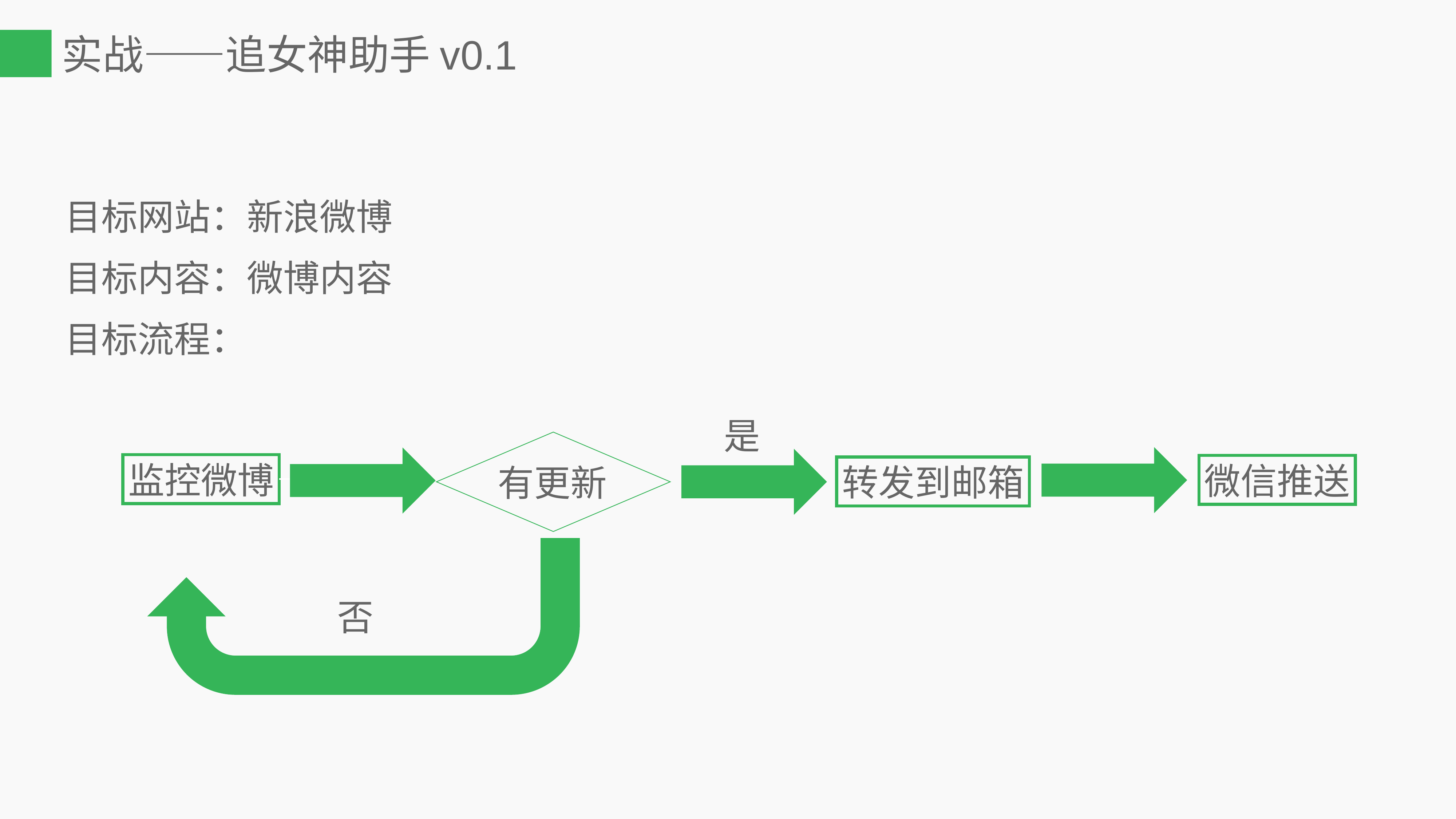

# 实战——追女神助手v0.1
目标网站：新浪微博
目标内容：微博内容
目标流程：

是
有更新

监控微博
微信推送
转发到邮箱

否